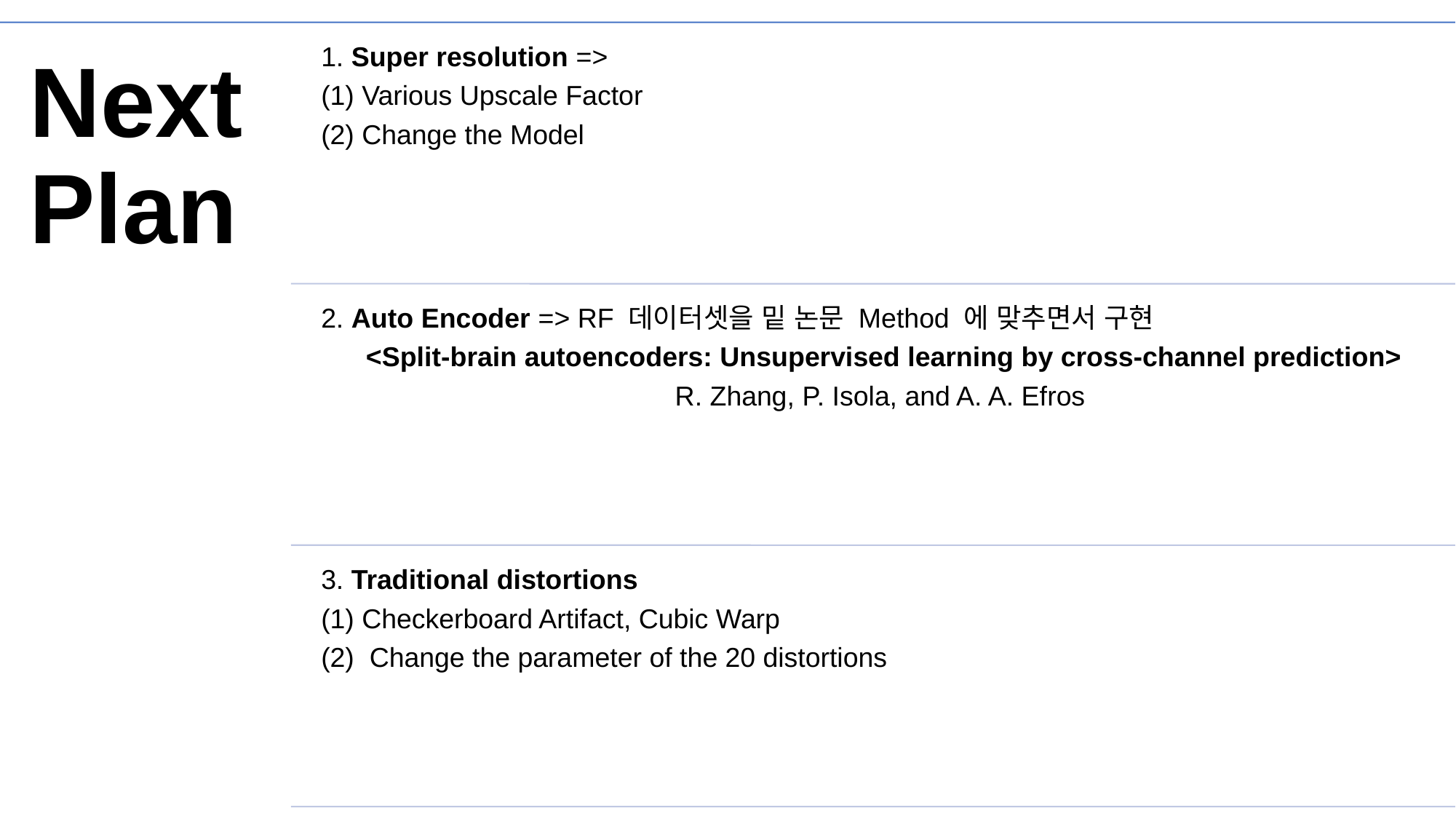

Next Plan
1. Super resolution =>
(1) Various Upscale Factor
(2) Change the Model
2. Auto Encoder => RF 데이터셋을 밑 논문 Method 에 맞추면서 구현
<Split-brain autoencoders: Unsupervised learning by cross-channel prediction>
R. Zhang, P. Isola, and A. A. Efros

3. Traditional distortions
(1) Checkerboard Artifact, Cubic Warp
(2)  Change the parameter of the 20 distortions